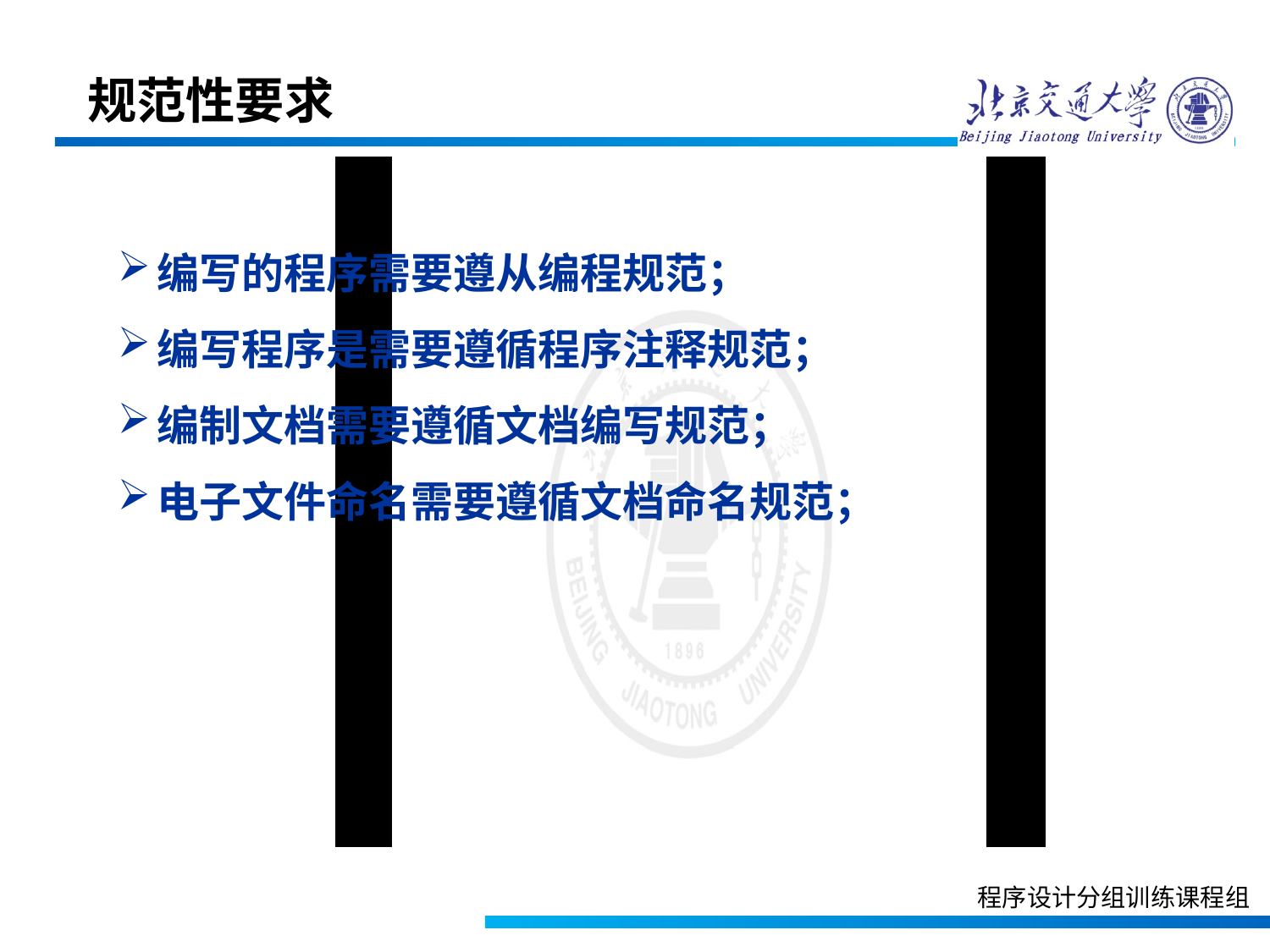

规范性要求
编写的程序需要遵从编程规范；
编写程序是需要遵循程序注释规范；
编制文档需要遵循文档编写规范；
电子文件命名需要遵循文档命名规范；
程序设计分组训练课程组